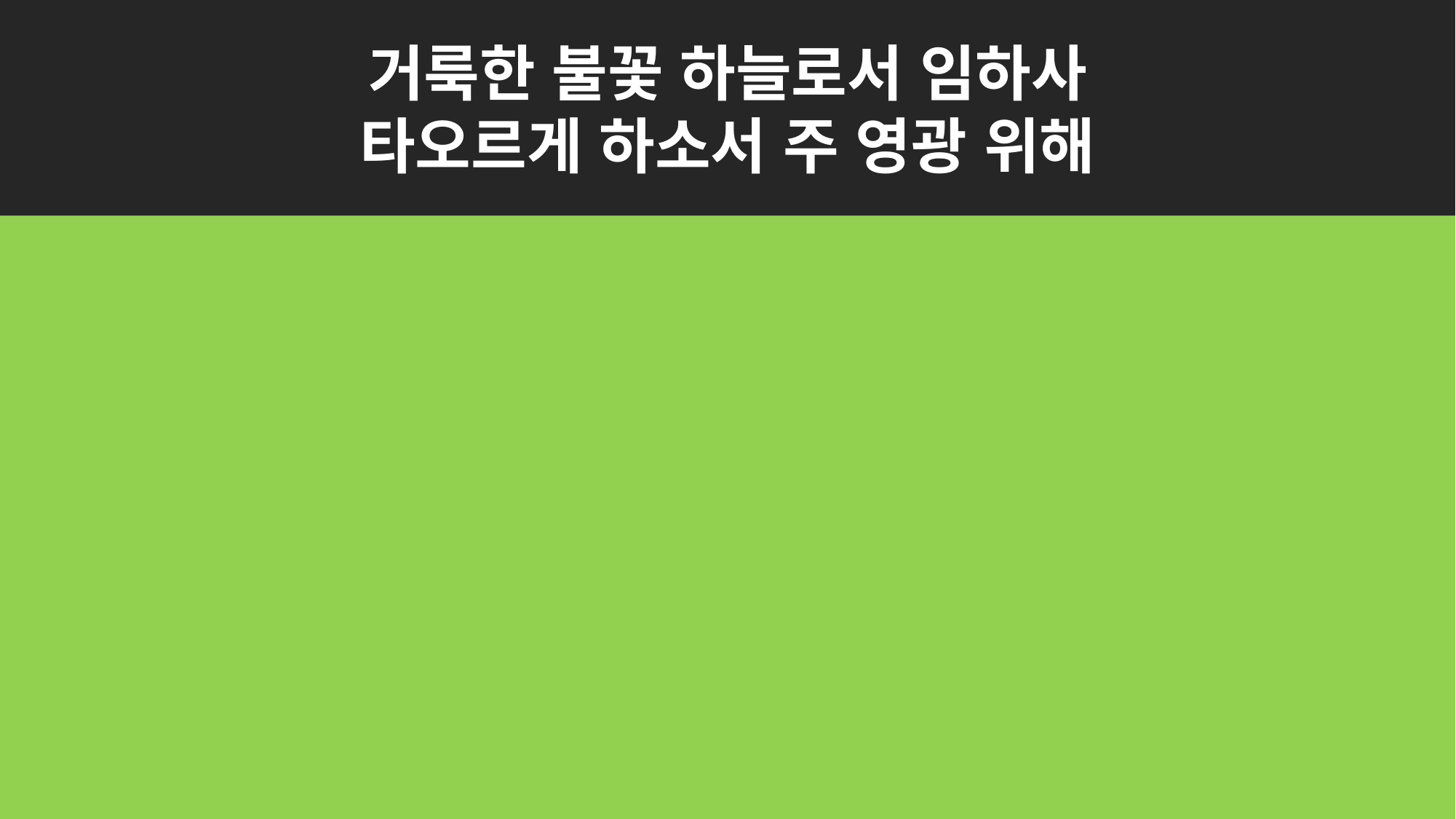

거룩한 불꽃 하늘로서 임하사
타오르게 하소서 주 영광 위해